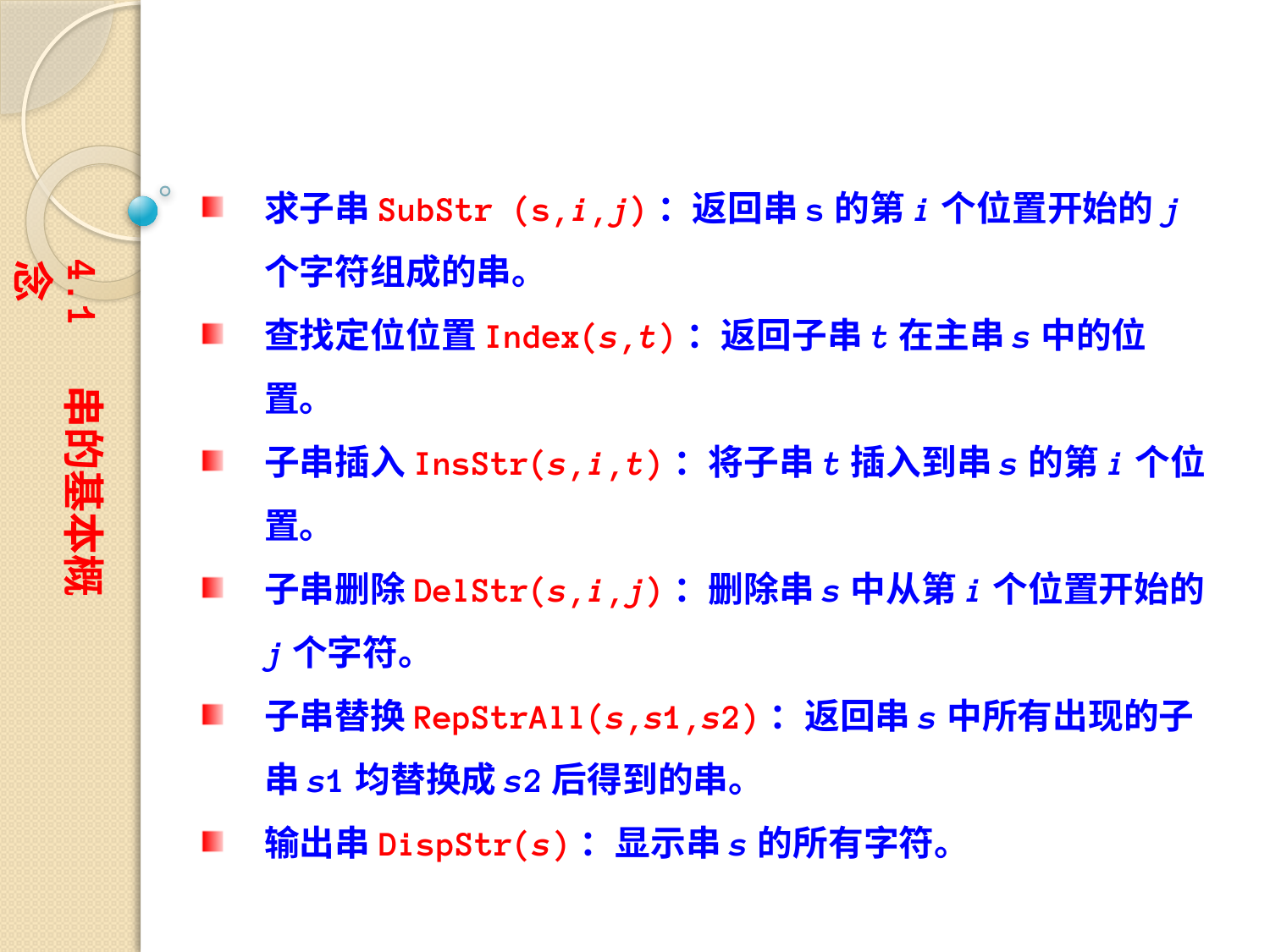

求子串SubStr (s,i,j)：返回串s的第i个位置开始的j个字符组成的串。
查找定位位置Index(s,t)：返回子串t在主串s中的位置。
子串插入InsStr(s,i,t)：将子串t插入到串s的第i个位置。
子串删除DelStr(s,i,j)：删除串s中从第i个位置开始的j个字符。
子串替换RepStrAll(s,s1,s2)：返回串s中所有出现的子串s1均替换成s2后得到的串。
输出串DispStr(s)：显示串s的所有字符。
4.1  串的基本概念